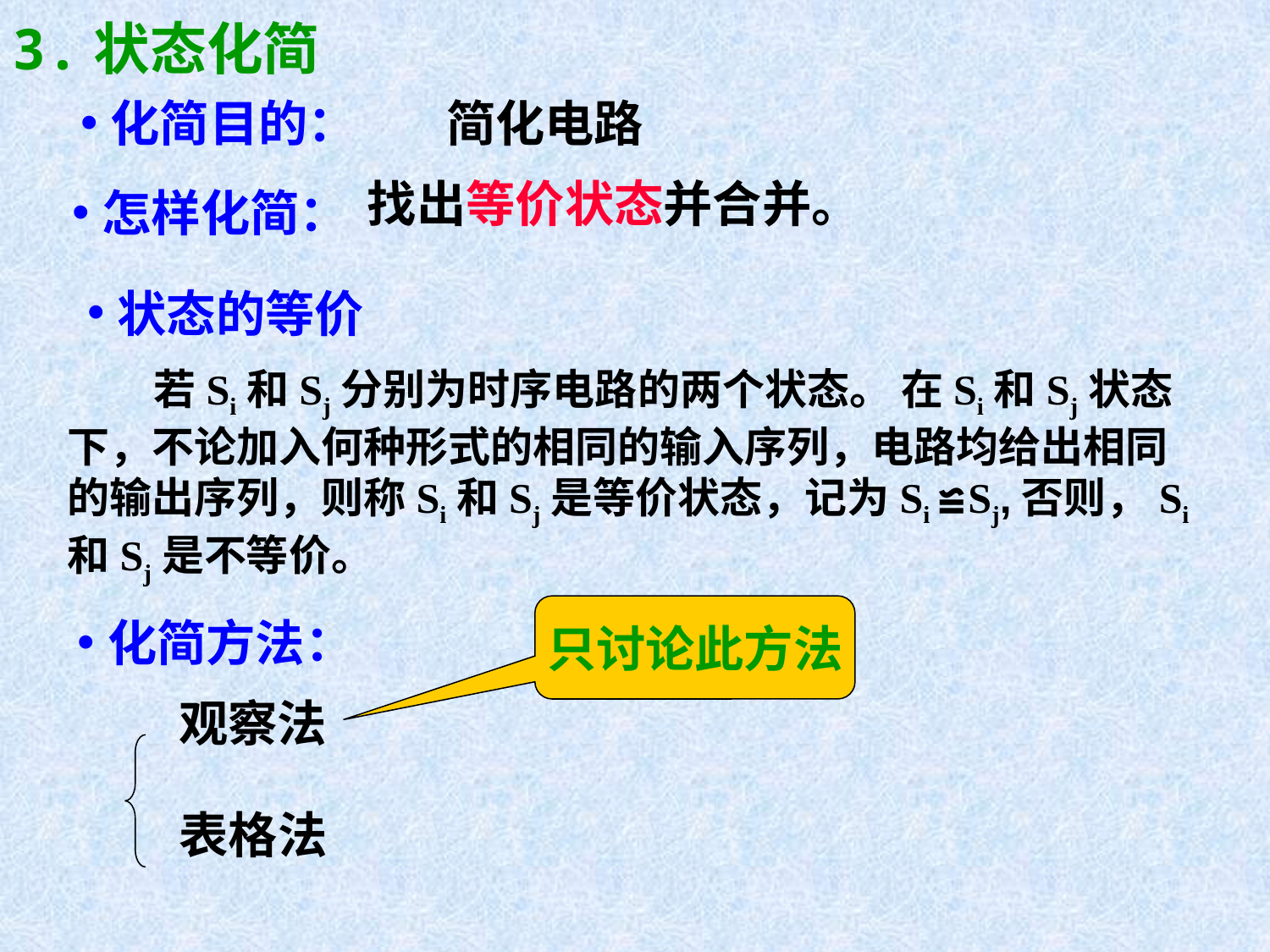

3.状态化简
化简目的：
简化电路
找出等价状态并合并。
怎样化简：
状态的等价
        若Si和Sj分别为时序电路的两个状态。 在Si和Sj状态下，不论加入何种形式的相同的输入序列，电路均给出相同的输出序列，则称Si和Sj是等价状态，记为Si ≌Sj,否则，Si和Sj是不等价。
只讨论此方法
化简方法：
观察法

表格法